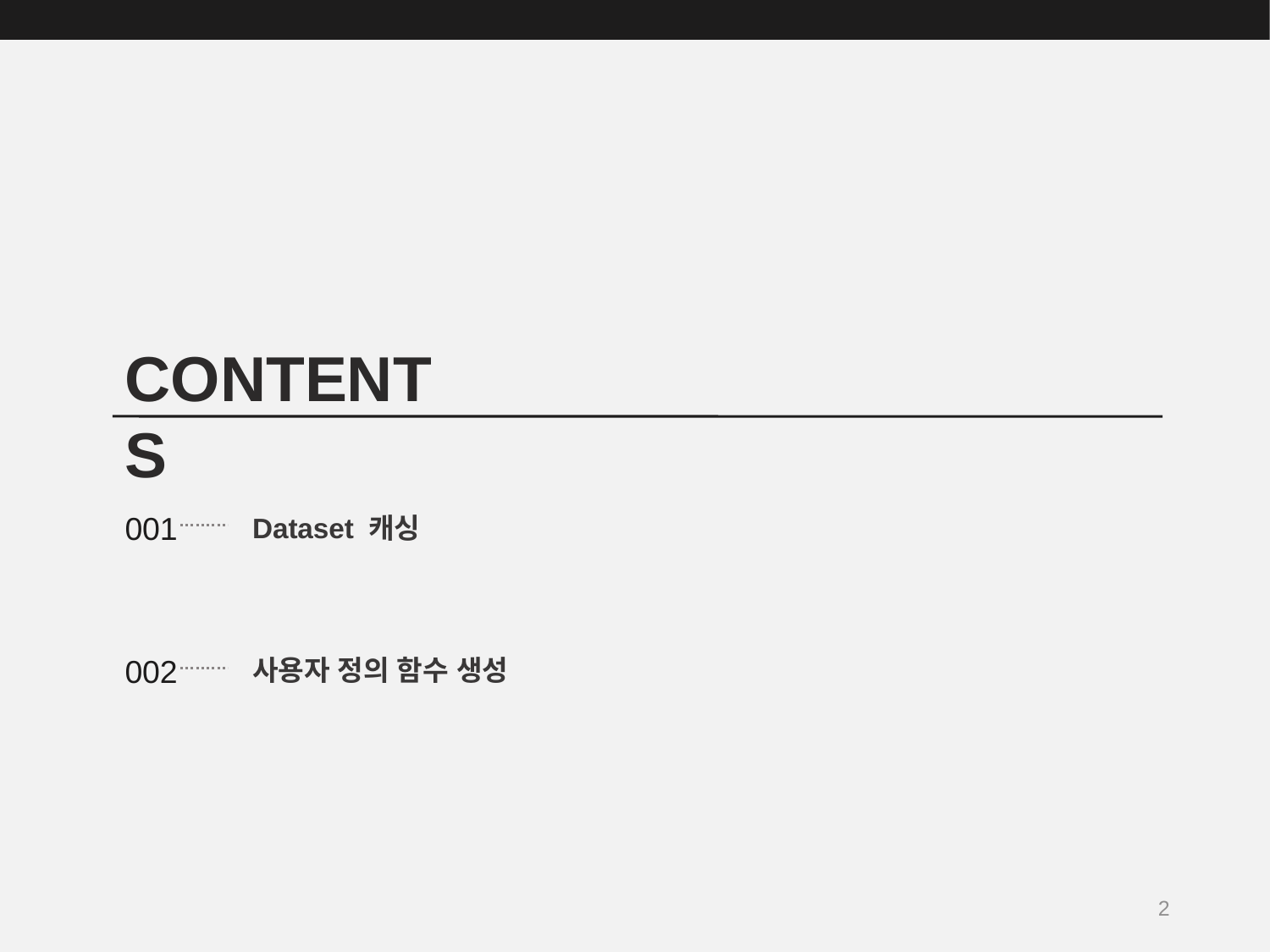

CONTENTS
001
Dataset 캐싱
002
사용자 정의 함수 생성
2